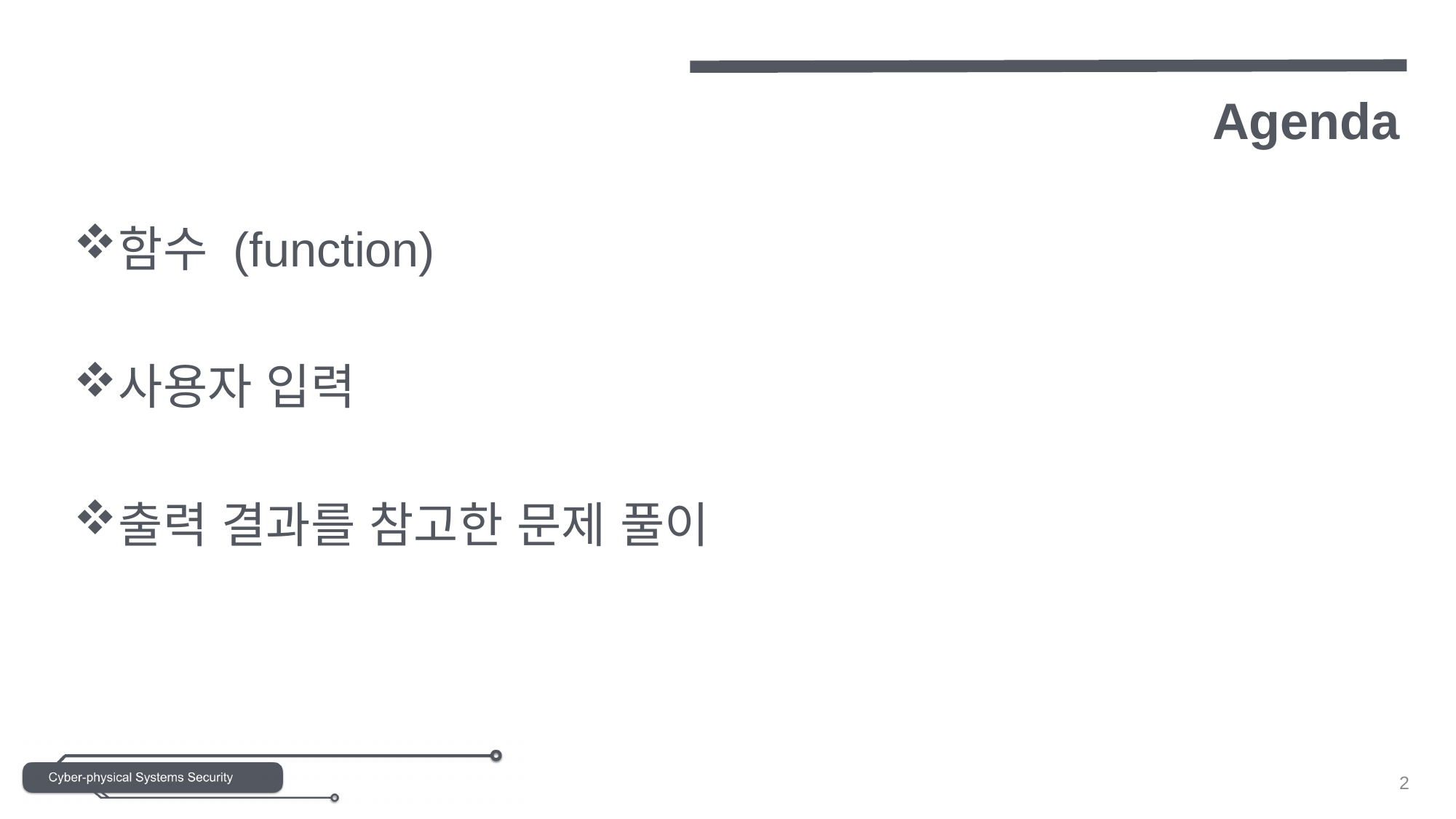

함수 (function)
사용자 입력
출력 결과를 참고한 문제 풀이

2